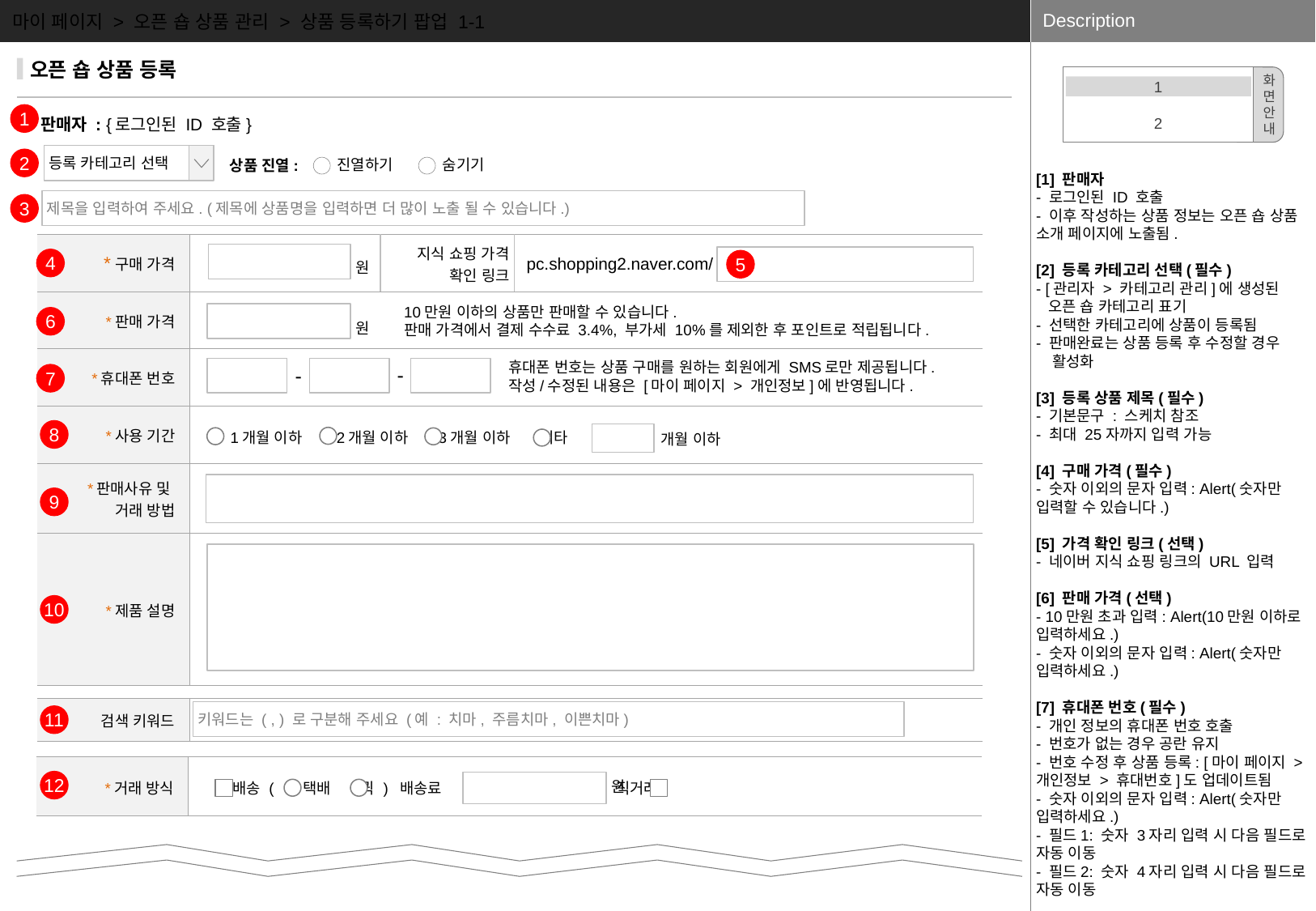

마이 페이지 > 오픈 숍 상품 관리 > 상품 등록하기 팝업 1-1

[1] 판매자
- 로그인된 ID 호출
- 이후 작성하는 상품 정보는 오픈 숍 상품 소개 페이지에 노출됨.

[2] 등록 카테고리 선택(필수)
- [관리자 > 카테고리 관리]에 생성된
  오픈 숍 카테고리 표기
- 선택한 카테고리에 상품이 등록됨
- 판매완료는 상품 등록 후 수정할 경우
   활성화

[3] 등록 상품 제목(필수)
- 기본문구 : 스케치 참조
- 최대 25자까지 입력 가능

[4] 구매 가격(필수)
- 숫자 이외의 문자 입력: Alert(숫자만 입력할 수 있습니다.)

[5] 가격 확인 링크(선택)
- 네이버 지식 쇼핑 링크의 URL 입력

[6] 판매 가격(선택)
- 10만원 초과 입력: Alert(10만원 이하로 입력하세요.)
- 숫자 이외의 문자 입력: Alert(숫자만 입력하세요.)

[7] 휴대폰 번호(필수)
- 개인 정보의 휴대폰 번호 호출
- 번호가 없는 경우 공란 유지
- 번호 수정 후 상품 등록: [마이 페이지 > 개인정보 > 휴대번호]도 업데이트됨
- 숫자 이외의 문자 입력: Alert(숫자만 입력하세요.)
- 필드1: 숫자 3자리 입력 시 다음 필드로 자동 이동
- 필드2: 숫자 4자리 입력 시 다음 필드로 자동 이동
오픈 숍 상품 등록

1

2
화
면
안
내

판매자 : {로그인된 ID 호출}
1
등록 카테고리 선택

2
진열하기

숨기기

상품 진열:
제목을 입력하여 주세요. (제목에 상품명을 입력하면 더 많이 노출 될 수 있습니다.)
3
| \*구매 가격 |  | 지식 쇼핑 가격 확인 링크 |  |  |
| --- | --- | --- | --- | --- |
| \*판매 가격 |  |  |  |  |
| \*휴대폰 번호 |  |  |  |  |
| \*사용 기간 | 1개월 이하 2개월 이하 3개월 이하 기타 |  |  |  |
| \*판매사유 및 거래 방법 |  |  |  |  |
| \*제품 설명 |  |  |  |  |

pc.shopping2.naver.com/
4
5
원
10만원 이하의 상품만 판매할 수 있습니다.
판매 가격에서 결제 수수료 3.4%, 부가세 10%를 제외한 후 포인트로 적립됩니다.

6
원
휴대폰 번호는 상품 구매를 원하는 회원에게 SMS로만 제공됩니다. 작성/수정된 내용은 [마이 페이지 > 개인정보]에 반영됩니다.
-

-

7
8

개월 이하

9

10
| 검색 키워드 |  |
| --- | --- |
키워드는 ( , ) 로 구분해 주세요 (예 : 치마, 주름치마, 이쁜치마)
11
| \*거래 방식 | 배송 ( 택배 퀵 ) 배송료 직거래 |
| --- | --- |
12
원